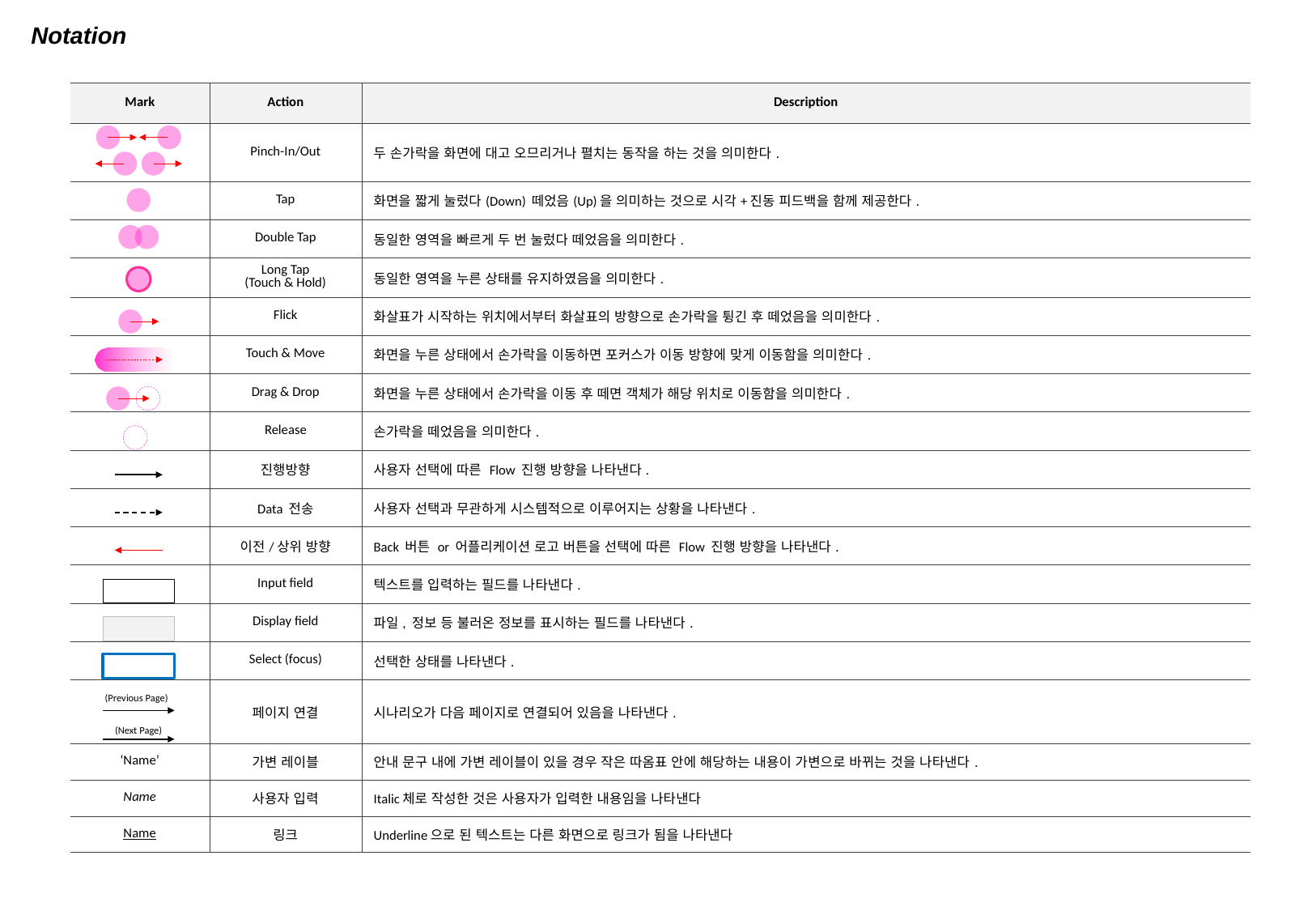

Notation
| Mark | Action | Description |
| --- | --- | --- |
|  | Pinch-In/Out | 두 손가락을 화면에 대고 오므리거나 펼치는 동작을 하는 것을 의미한다. |
|  | Tap | 화면을 짧게 눌렀다(Down) 떼었음(Up)을 의미하는 것으로 시각+진동 피드백을 함께 제공한다. |
|  | Double Tap | 동일한 영역을 빠르게 두 번 눌렀다 떼었음을 의미한다. |
|  | Long Tap (Touch & Hold) | 동일한 영역을 누른 상태를 유지하였음을 의미한다. |
|  | Flick | 화살표가 시작하는 위치에서부터 화살표의 방향으로 손가락을 튕긴 후 떼었음을 의미한다. |
|  | Touch & Move | 화면을 누른 상태에서 손가락을 이동하면 포커스가 이동 방향에 맞게 이동함을 의미한다. |
|  | Drag & Drop | 화면을 누른 상태에서 손가락을 이동 후 떼면 객체가 해당 위치로 이동함을 의미한다. |
|  | Release | 손가락을 떼었음을 의미한다. |
|  | 진행방향 | 사용자 선택에 따른 Flow 진행 방향을 나타낸다. |
|  | Data 전송 | 사용자 선택과 무관하게 시스템적으로 이루어지는 상황을 나타낸다. |
|  | 이전/상위 방향 | Back 버튼 or 어플리케이션 로고 버튼을 선택에 따른 Flow 진행 방향을 나타낸다. |
|  | Input field | 텍스트를 입력하는 필드를 나타낸다. |
|  | Display field | 파일, 정보 등 불러온 정보를 표시하는 필드를 나타낸다. |
|  | Select (focus) | 선택한 상태를 나타낸다. |
|  | 페이지 연결 | 시나리오가 다음 페이지로 연결되어 있음을 나타낸다. |
| ‘Name’ | 가변 레이블 | 안내 문구 내에 가변 레이블이 있을 경우 작은 따옴표 안에 해당하는 내용이 가변으로 바뀌는 것을 나타낸다. |
| Name | 사용자 입력 | Italic체로 작성한 것은 사용자가 입력한 내용임을 나타낸다 |
| Name | 링크 | Underline으로 된 텍스트는 다른 화면으로 링크가 됨을 나타낸다 |

(Previous Page)
(Next Page)